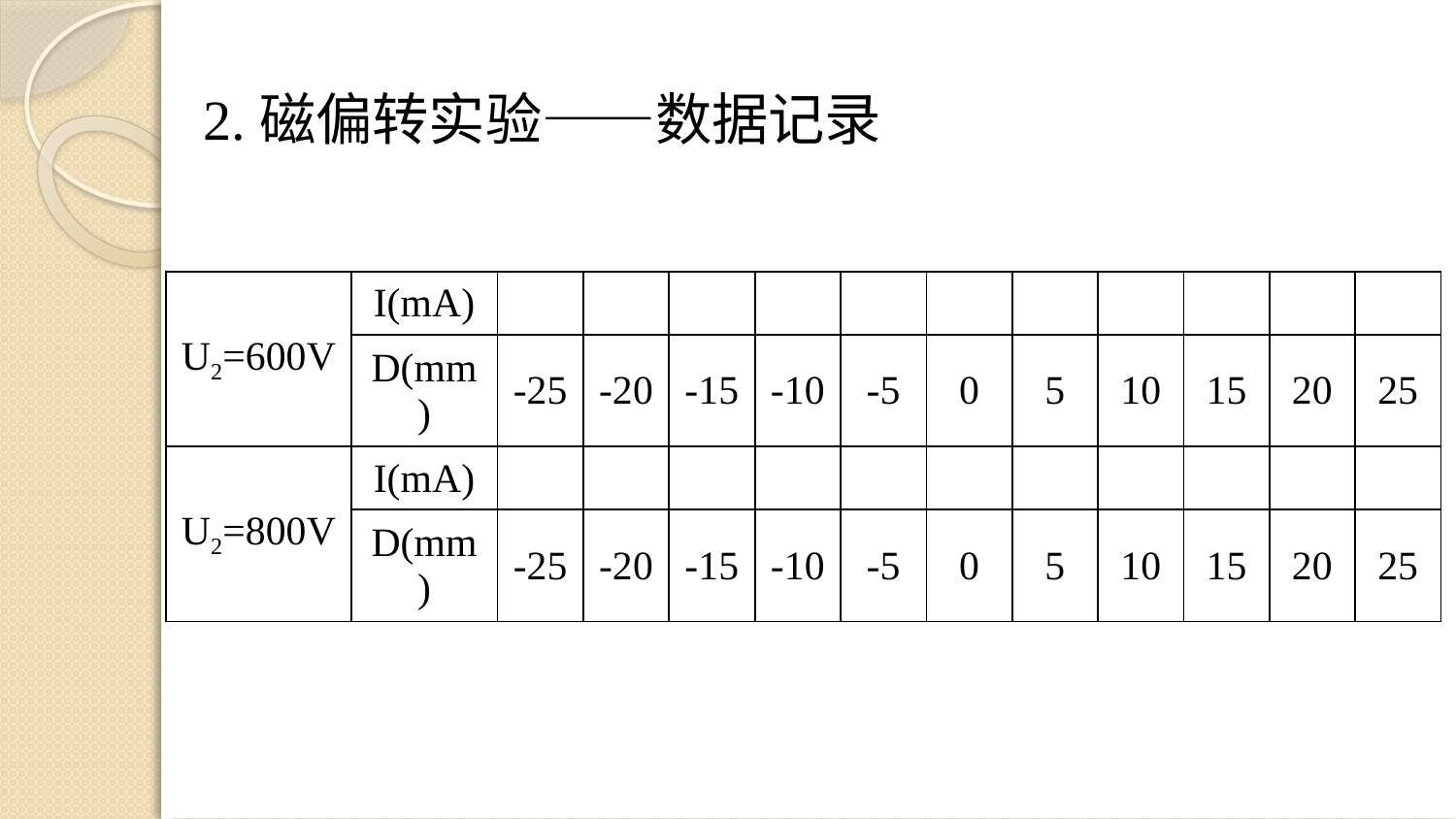

2.磁偏转实验——数据记录
| U2=600V | I(mA) |  |  |  |  |  |  |  |  |  |  |  |
| --- | --- | --- | --- | --- | --- | --- | --- | --- | --- | --- | --- | --- |
|  | D(mm) | -25 | -20 | -15 | -10 | -5 | 0 | 5 | 10 | 15 | 20 | 25 |
| U2=800V | I(mA) |  |  |  |  |  |  |  |  |  |  |  |
|  | D(mm) | -25 | -20 | -15 | -10 | -5 | 0 | 5 | 10 | 15 | 20 | 25 |